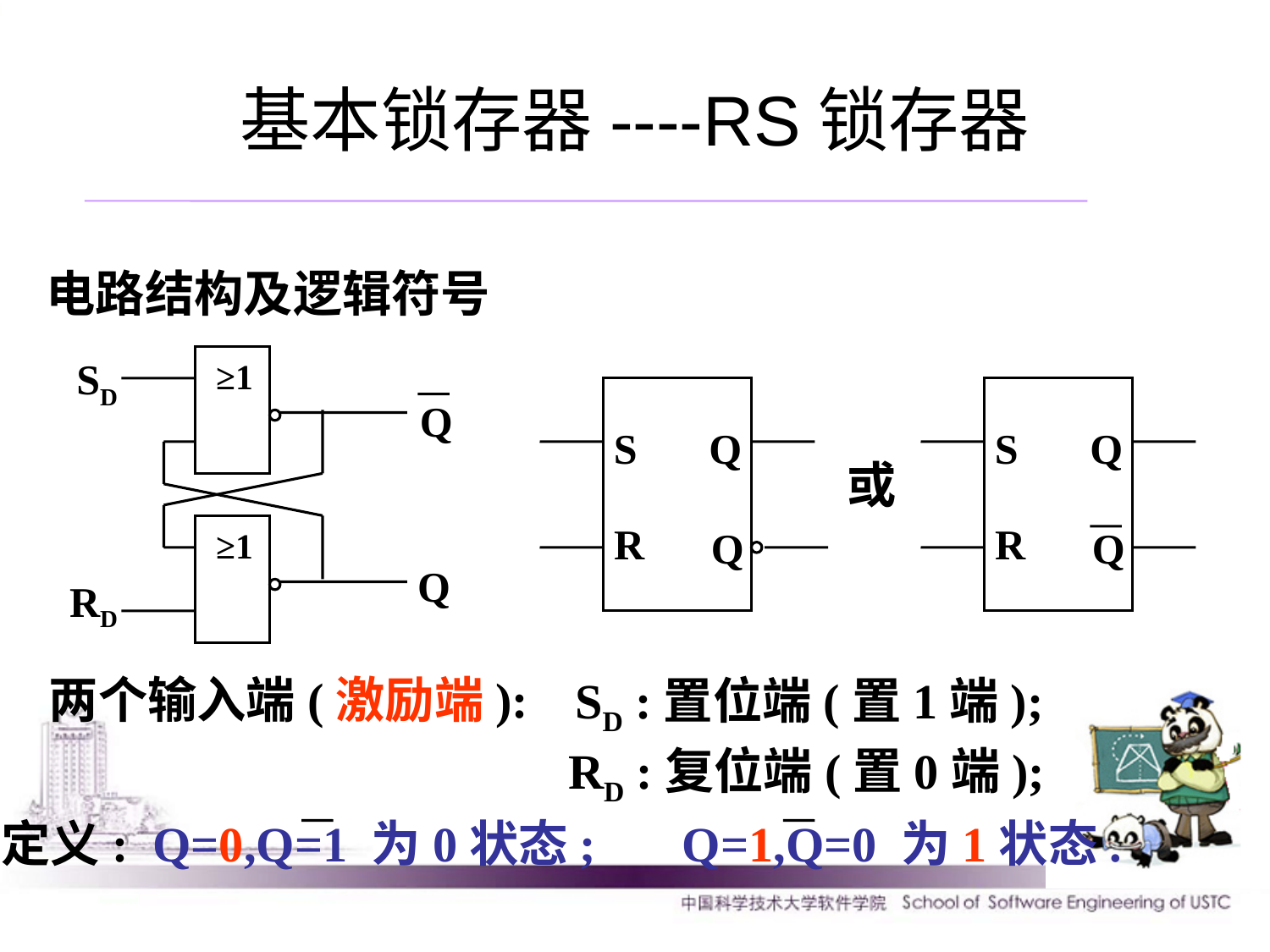

# 基本锁存器----RS锁存器
  电路结构及逻辑符号
SD

≥1

Q

≥1

Q
RD

S
Q

R
Q

S
Q
R
Q

或
两个输入端(激励端):
SD :置位端(置1端);
RD :复位端(置0端);
定义:  Q=0,Q=1 为0状态;       Q=1,Q=0 为1状态.